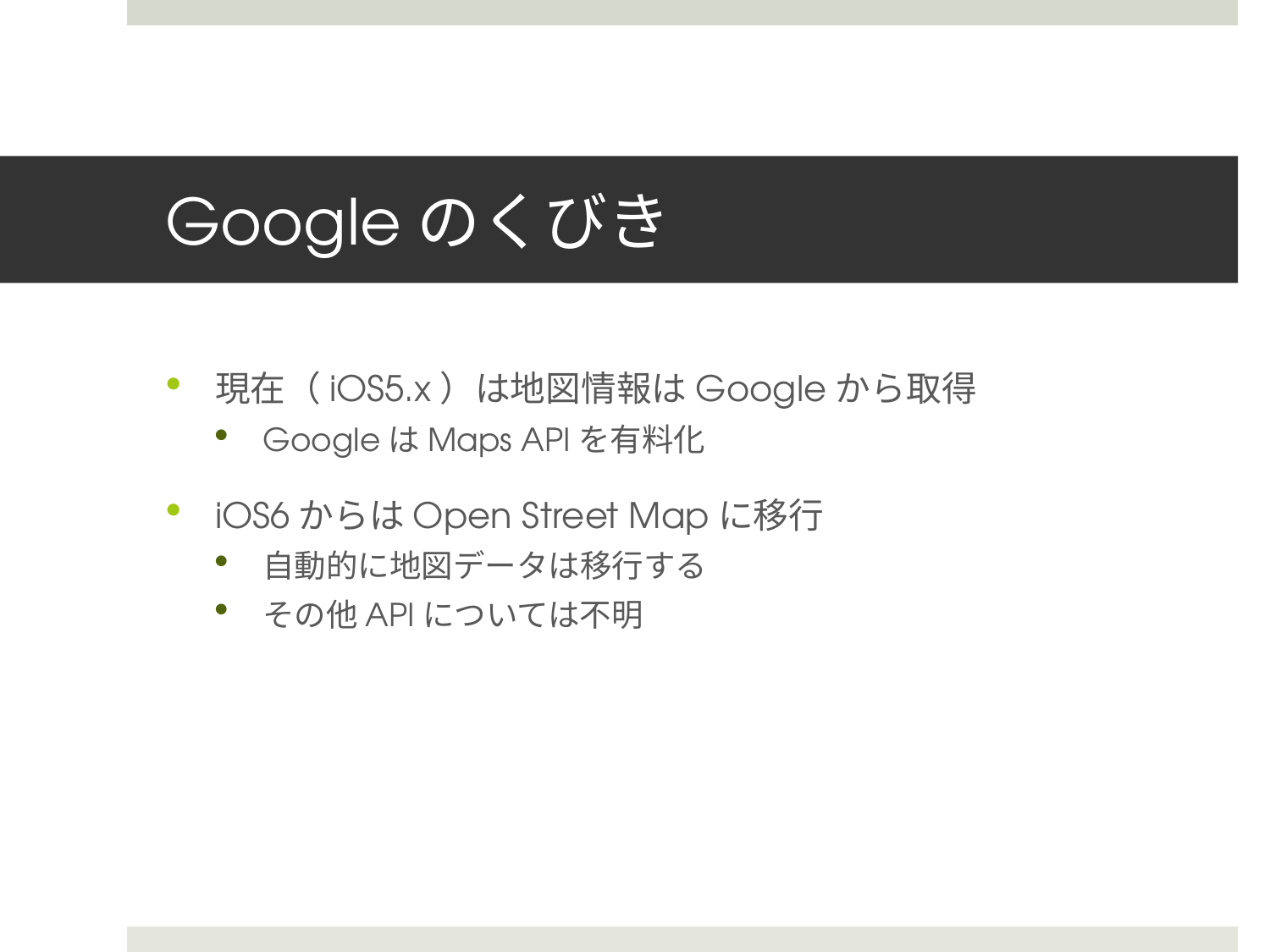

# Googleのくびき
現在（iOS5.x）は地図情報はGoogleから取得
GoogleはMaps APIを有料化
iOS6からはOpen Street Mapに移行
自動的に地図データは移行する
その他APIについては不明